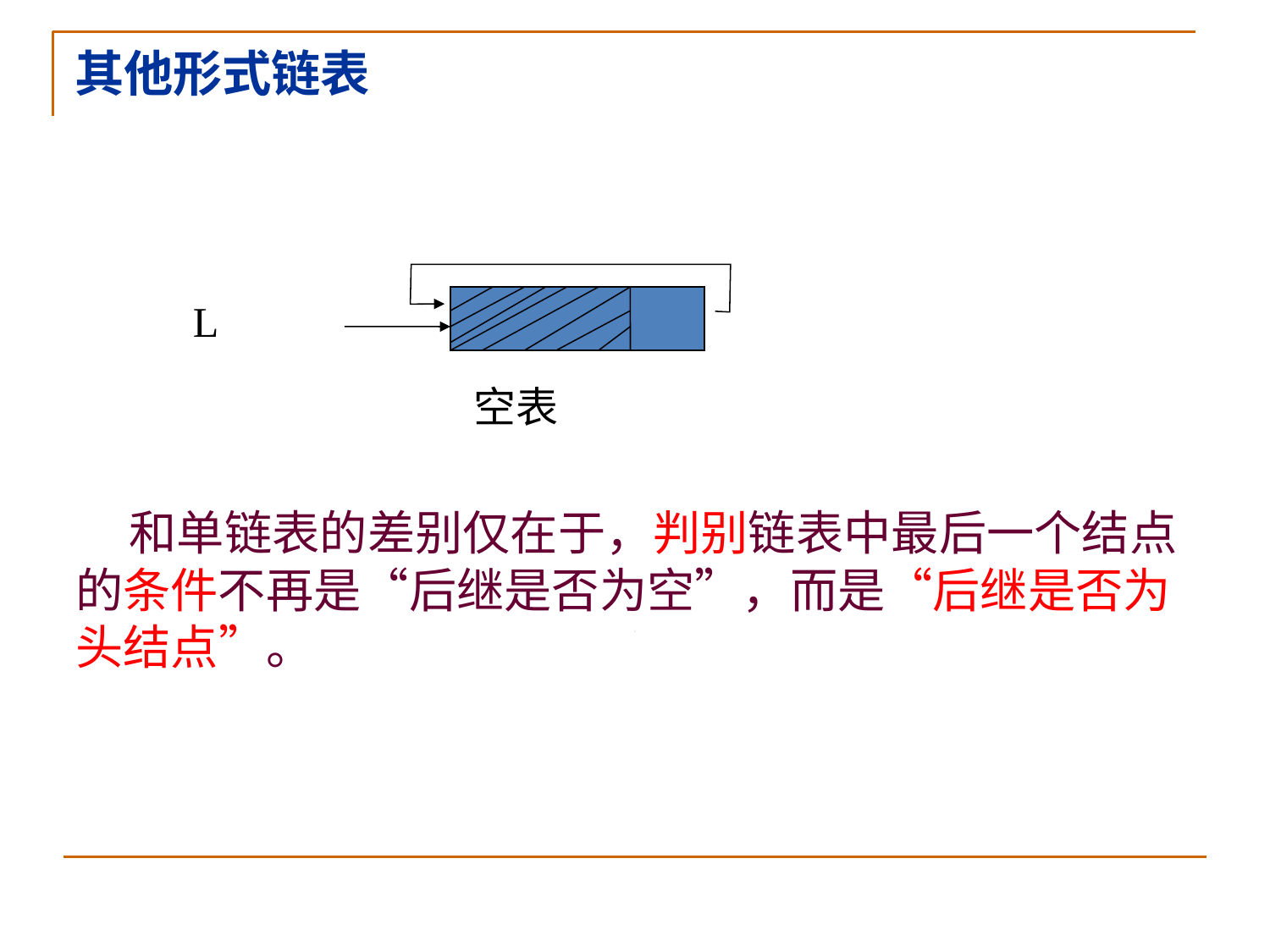

其他形式链表

L

空表
    和单链表的差别仅在于，判别链表中最后一个结点的条件不再是“后继是否为空”，而是“后继是否为头结点”。